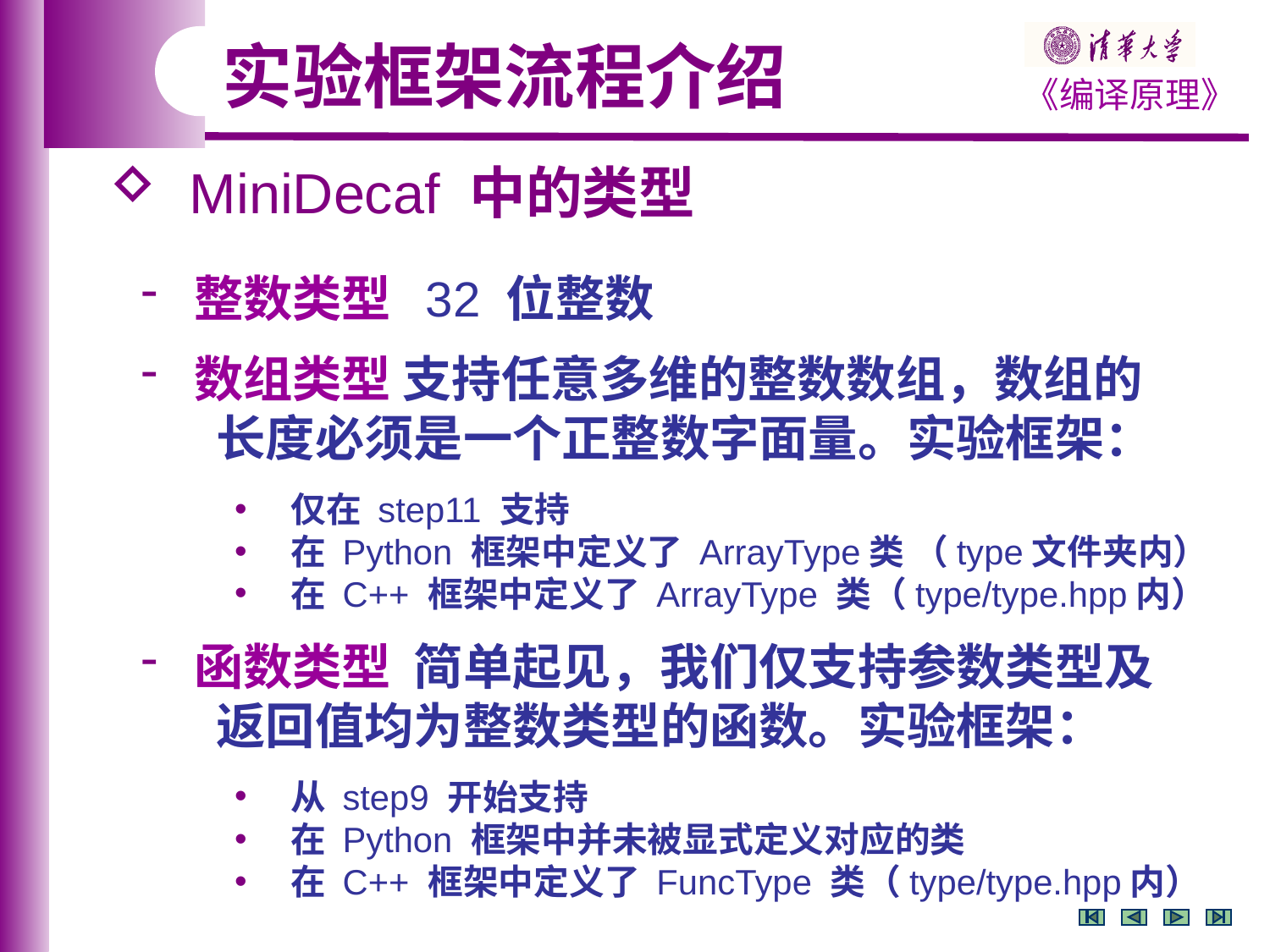

实验框架流程介绍
  MiniDecaf 中的类型

 整数类型  32 位整数

 数组类型 支持任意多维的整数数组，数组的
   长度必须是一个正整数字面量。实验框架：

 仅在 step11 支持
 在 Python 框架中定义了 ArrayType类 （type文件夹内）
 在 C++ 框架中定义了 ArrayType 类（type/type.hpp内）

 函数类型  简单起见，我们仅支持参数类型及
   返回值均为整数类型的函数。实验框架：

 从 step9 开始支持
 在 Python 框架中并未被显式定义对应的类
 在 C++ 框架中定义了 FuncType 类（type/type.hpp内）